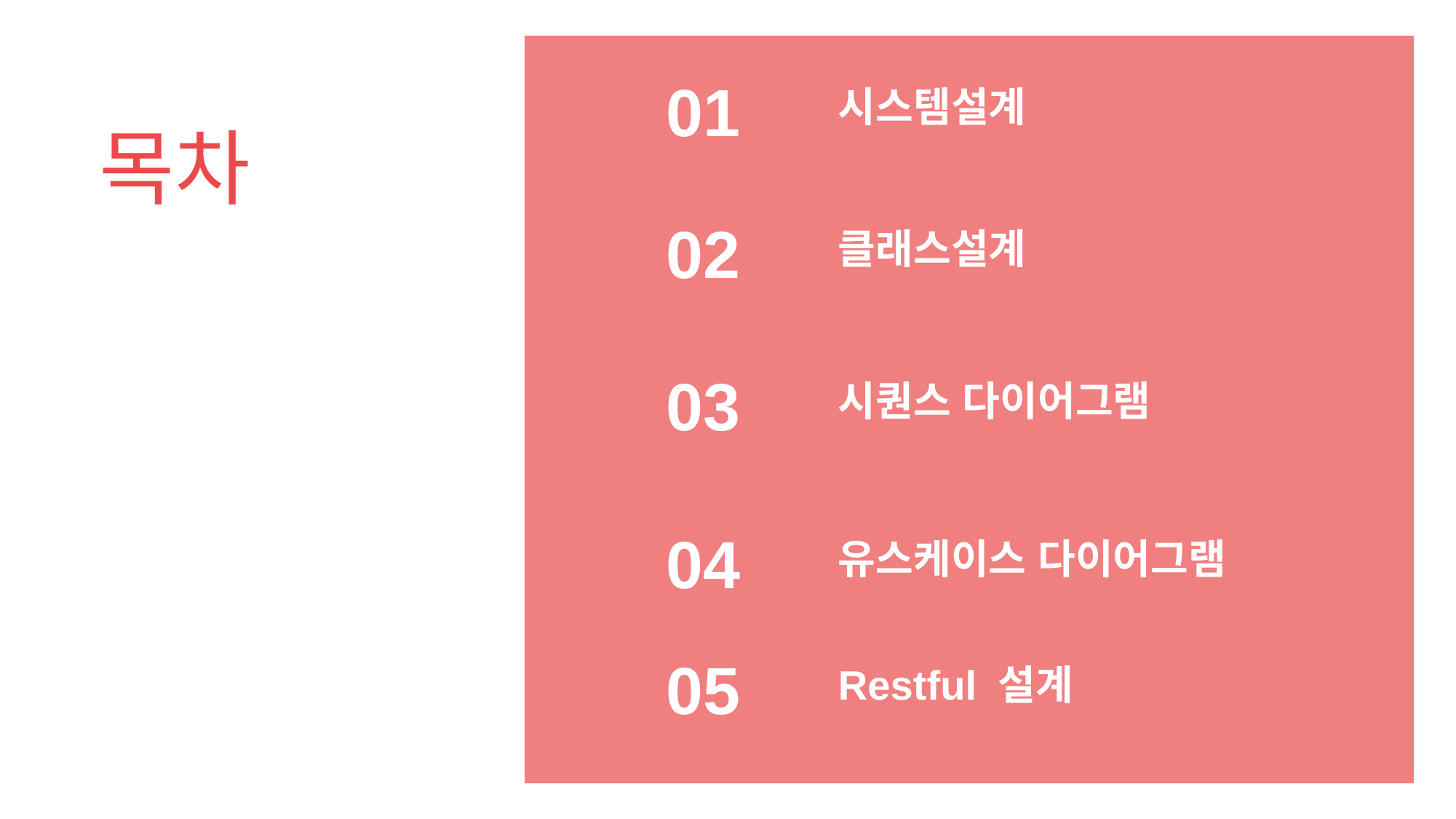

01
시스템설계
목차
02
클래스설계
03
시퀀스 다이어그램
04
유스케이스 다이어그램
05
Restful 설계